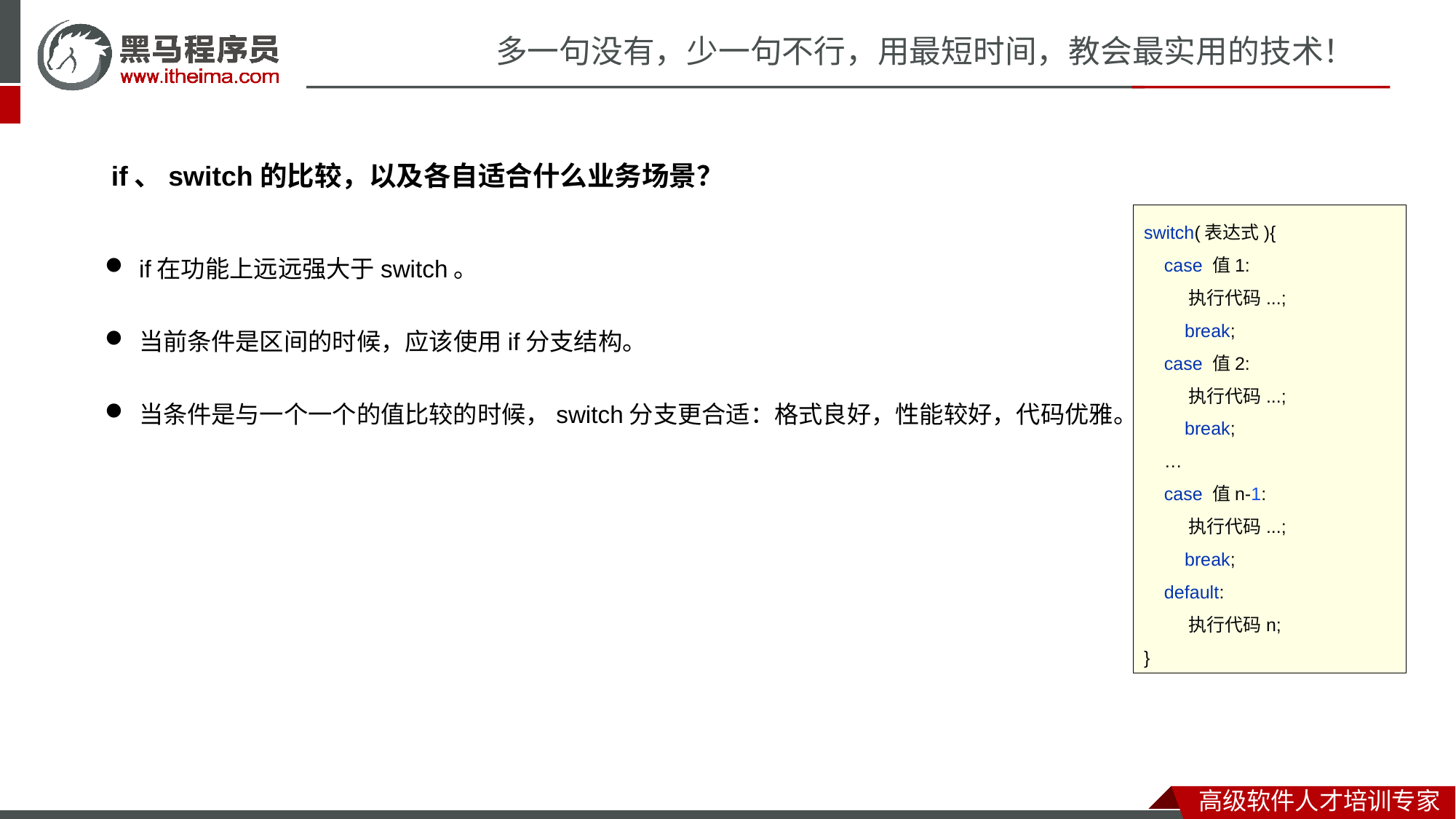

if、switch的比较，以及各自适合什么业务场景？
if在功能上远远强大于switch。
当前条件是区间的时候，应该使用if分支结构。
当条件是与一个一个的值比较的时候，switch分支更合适：格式良好，性能较好，代码优雅。
switch(表达式){
    case 值1:
        执行代码...;
        break;
    case 值2:
        执行代码...;
        break;
    …
    case 值n-1:
        执行代码...;
        break;
    default:
        执行代码n;
}